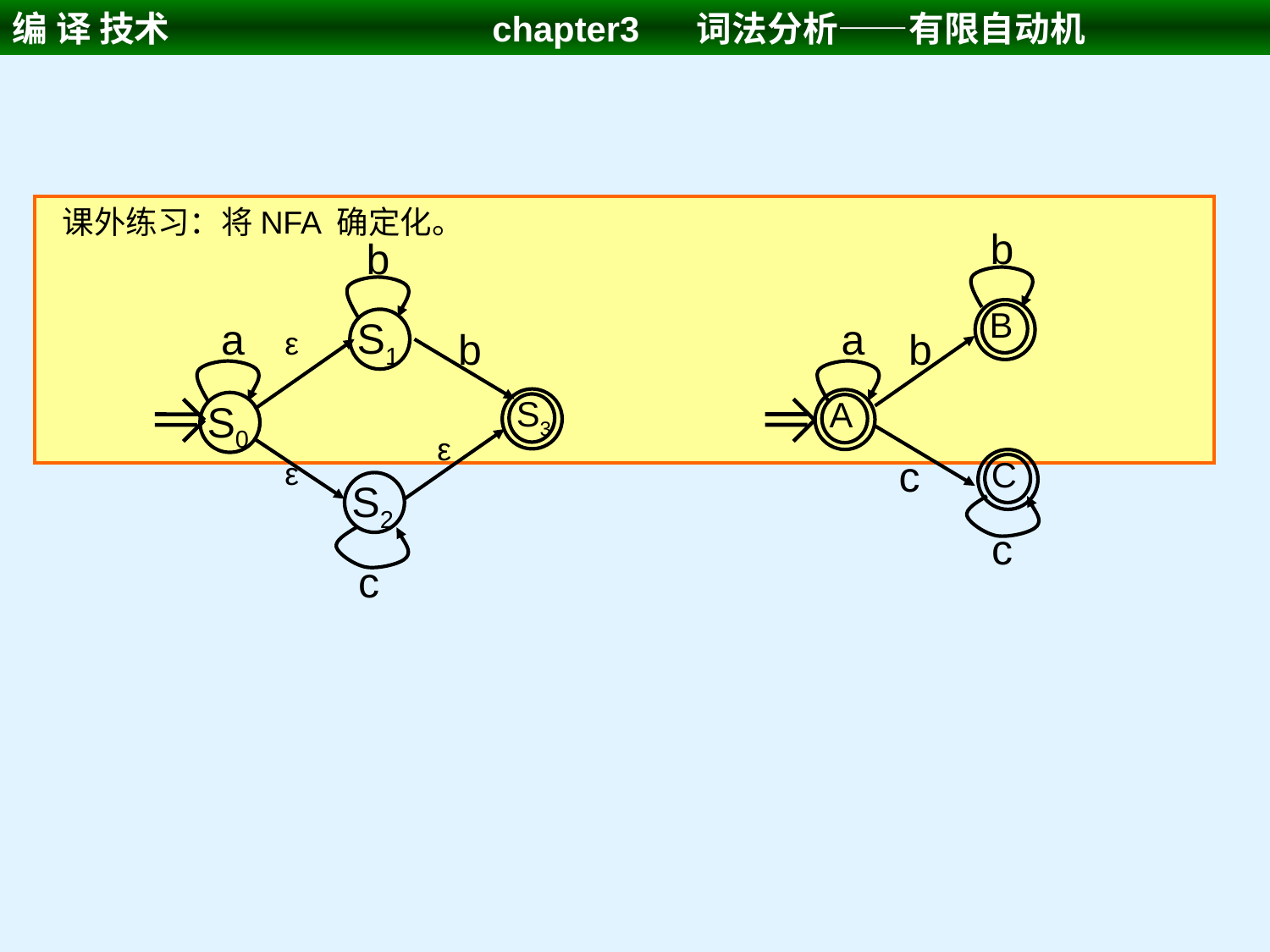

课外练习：将NFA 确定化。

b

B

a
b

A

c
C

c
b

S1

a
b
ε

S3

S0

ε

ε
S2

c